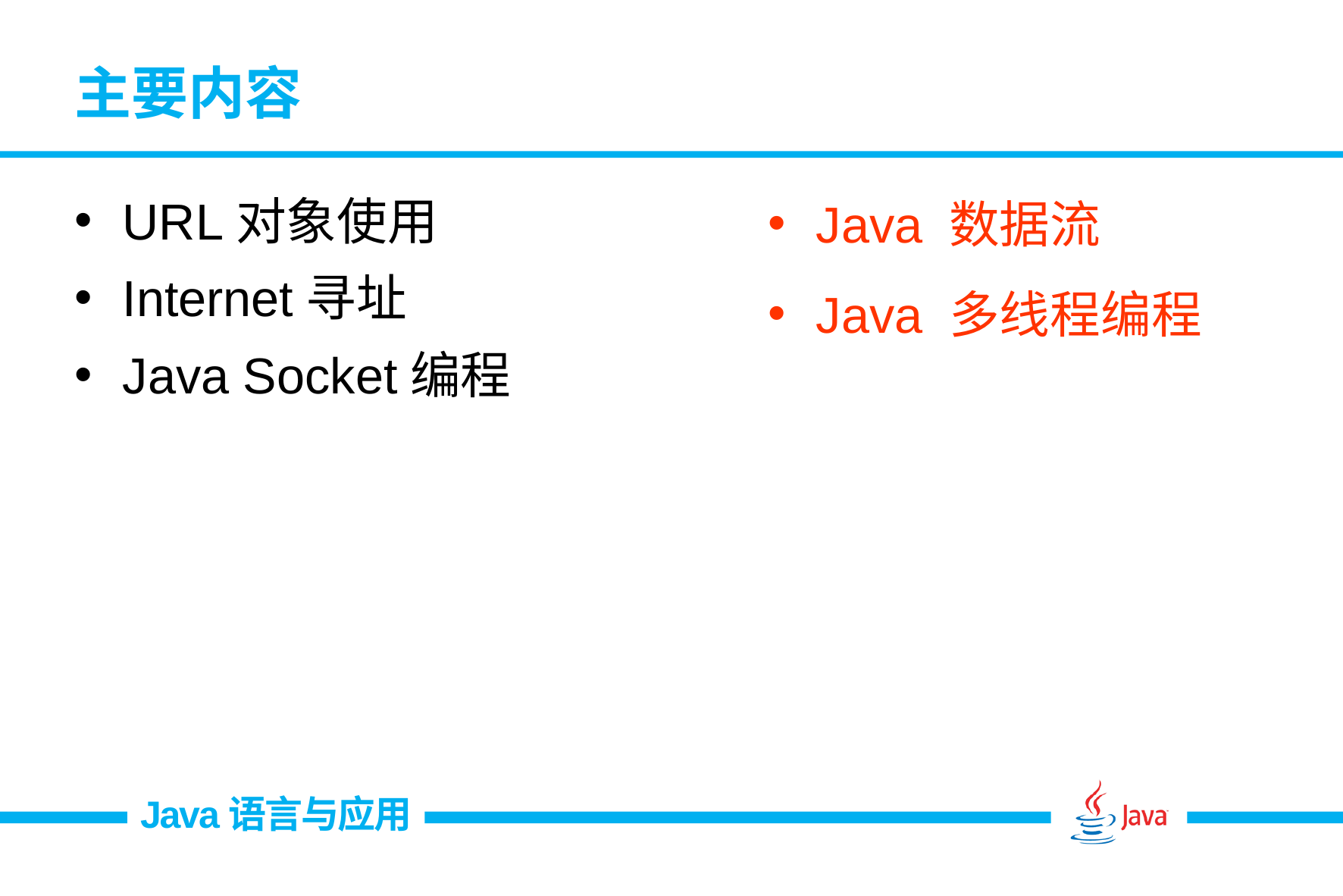

# 主要内容
URL对象使用
Internet寻址
Java Socket编程

Java 数据流
Java 多线程编程